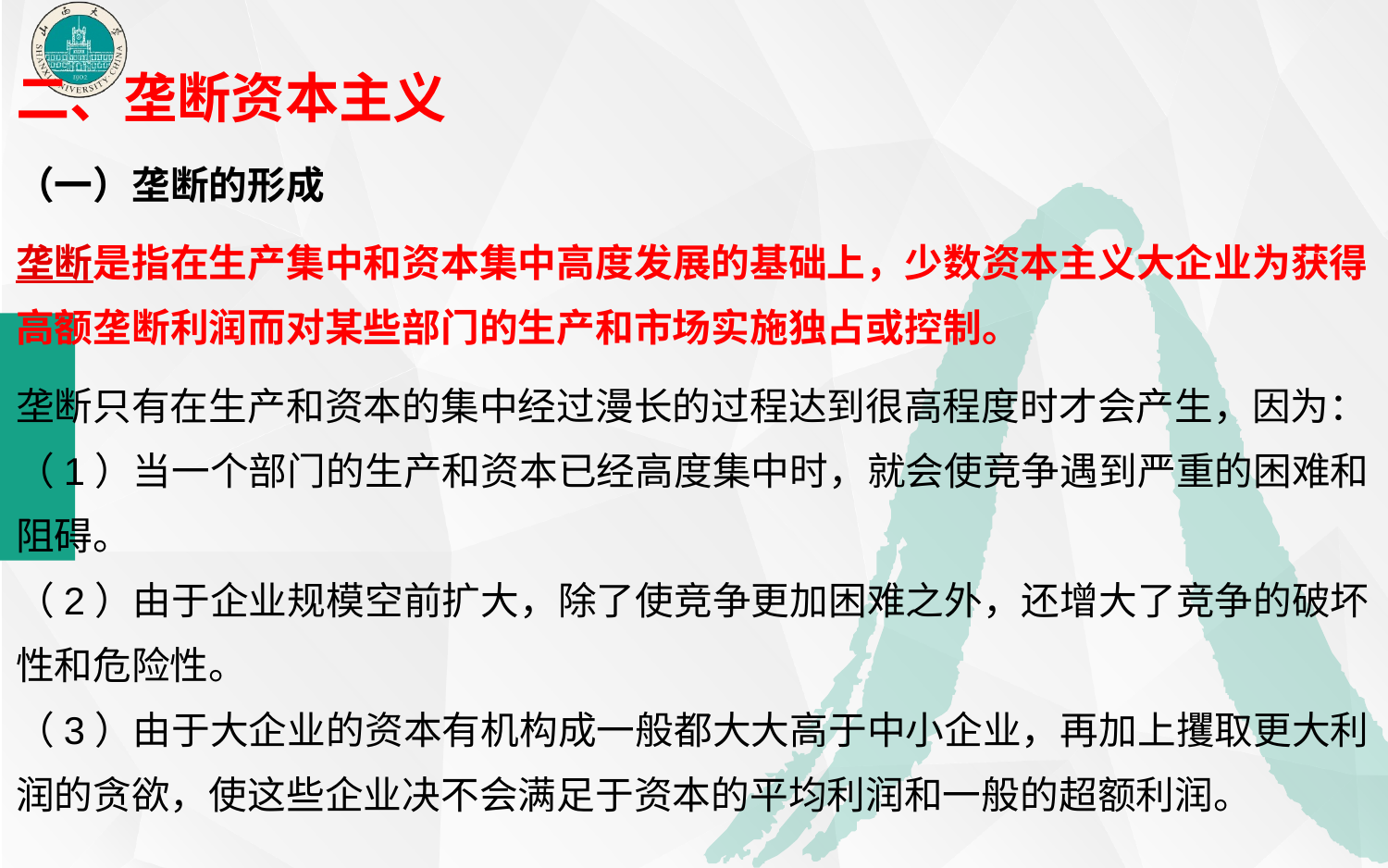

二、垄断资本主义
（一）垄断的形成
垄断是指在生产集中和资本集中高度发展的基础上，少数资本主义大企业为获得高额垄断利润而对某些部门的生产和市场实施独占或控制。
垄断只有在生产和资本的集中经过漫长的过程达到很高程度时才会产生，因为：
（1）当一个部门的生产和资本已经高度集中时，就会使竞争遇到严重的困难和阻碍。
（2）由于企业规模空前扩大，除了使竞争更加困难之外，还增大了竞争的破坏性和危险性。
（3）由于大企业的资本有机构成一般都大大高于中小企业，再加上攫取更大利润的贪欲，使这些企业决不会满足于资本的平均利润和一般的超额利润。